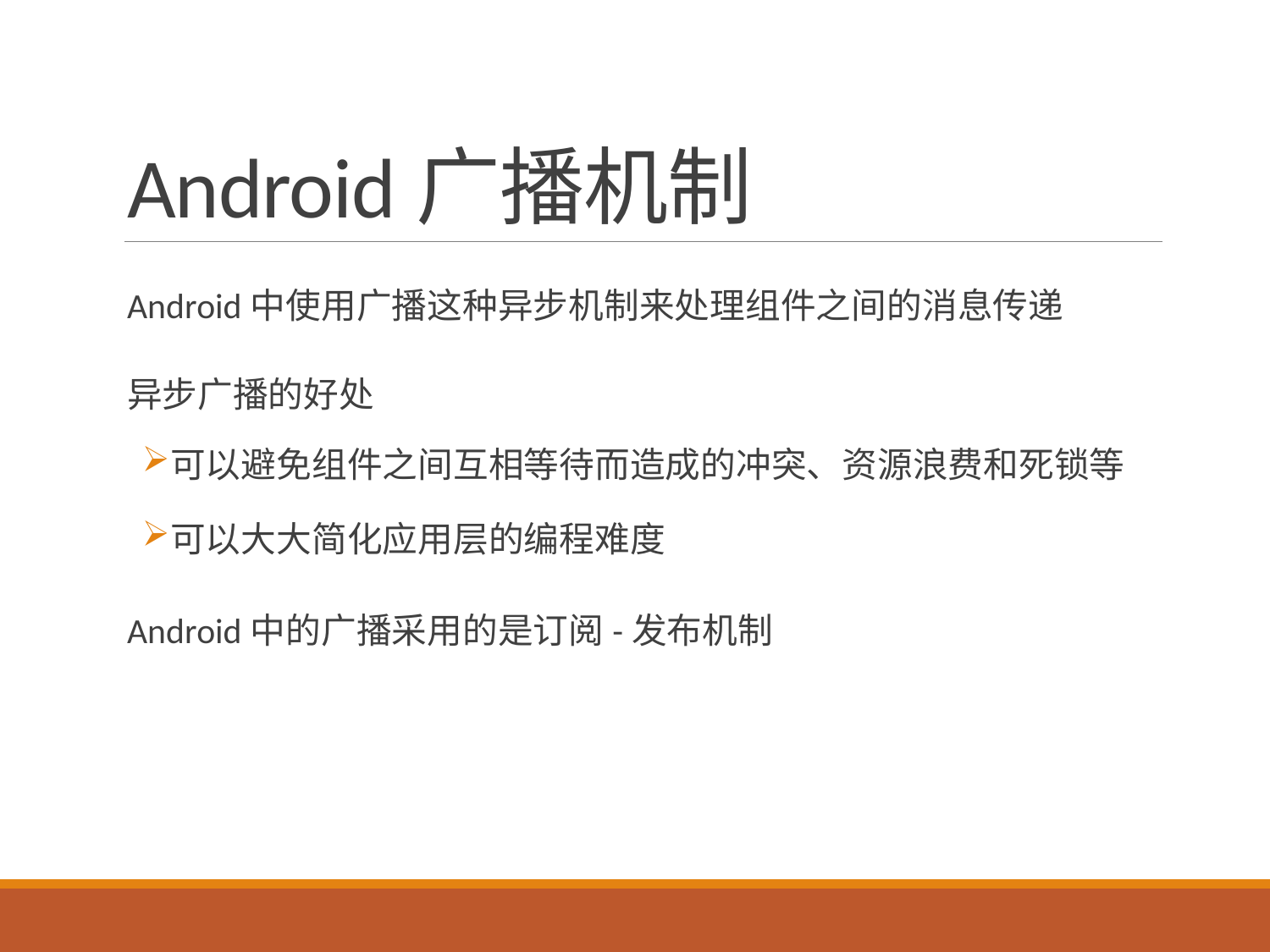

# Android广播机制
Android中使用广播这种异步机制来处理组件之间的消息传递
异步广播的好处
可以避免组件之间互相等待而造成的冲突、资源浪费和死锁等
可以大大简化应用层的编程难度
Android中的广播采用的是订阅-发布机制